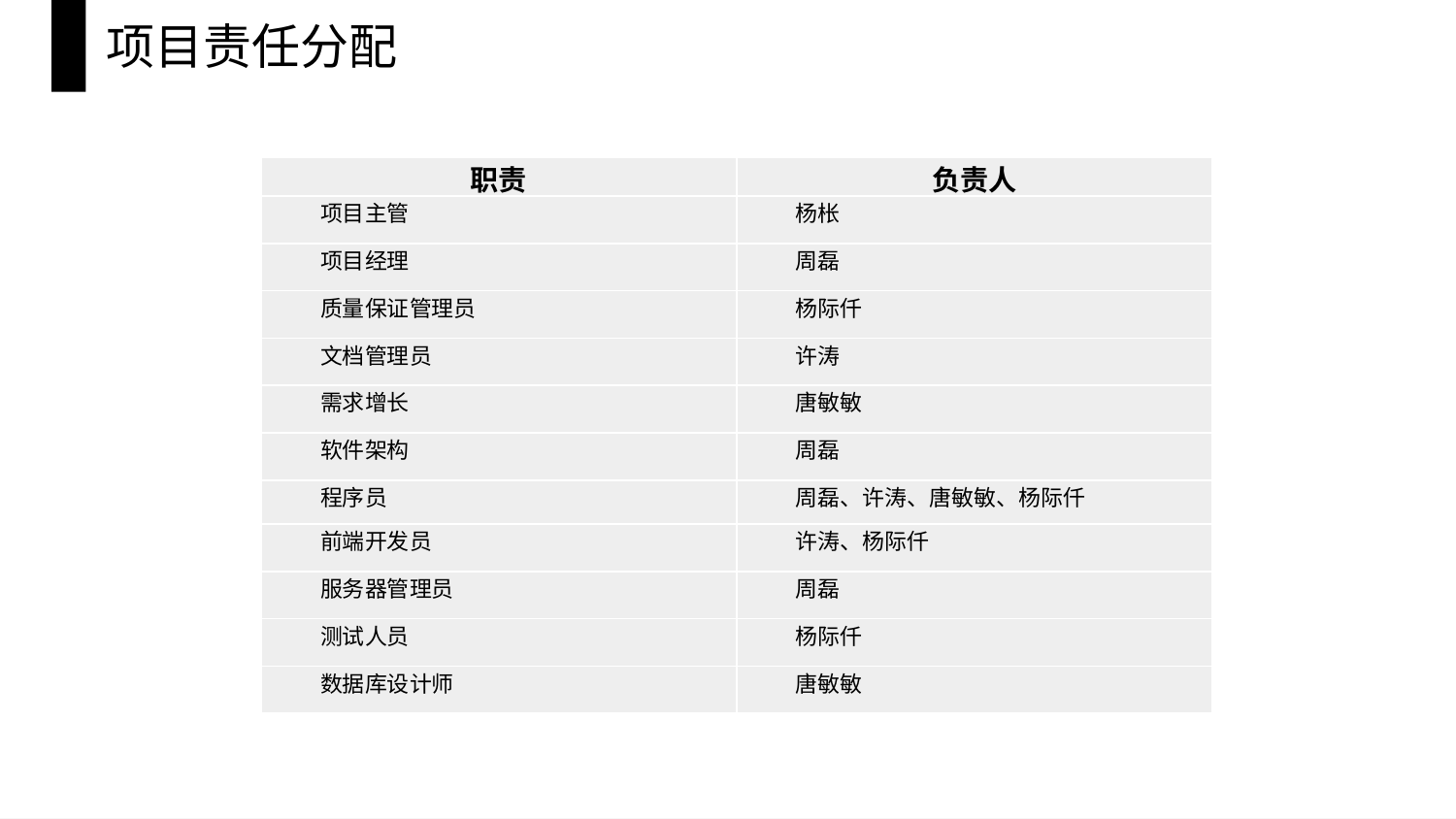

项目责任分配
| 职责 | 负责人 |
| --- | --- |
| 项目主管 | 杨枨 |
| 项目经理 | 周磊 |
| 质量保证管理员 | 杨际仟 |
| 文档管理员 | 许涛 |
| 需求增长 | 唐敏敏 |
| 软件架构 | 周磊 |
| 程序员 | 周磊、许涛、唐敏敏、杨际仟 |
| 前端开发员 | 许涛、杨际仟 |
| 服务器管理员 | 周磊 |
| 测试人员 | 杨际仟 |
| 数据库设计师 | 唐敏敏 |